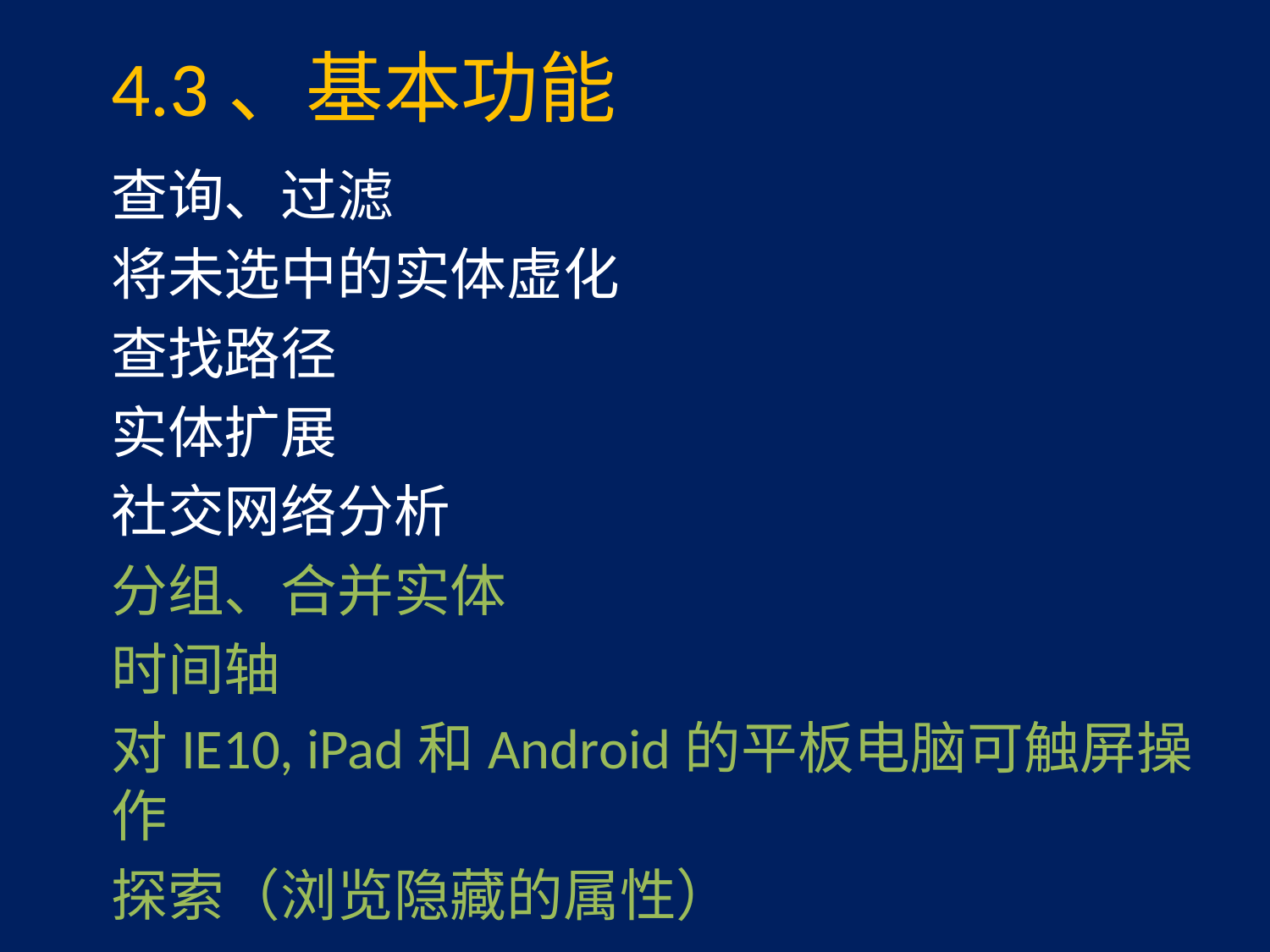

# 4.3、基本功能
查询、过滤
将未选中的实体虚化
查找路径
实体扩展
社交网络分析
分组、合并实体
时间轴
对IE10, iPad和Android的平板电脑可触屏操作
探索（浏览隐藏的属性）